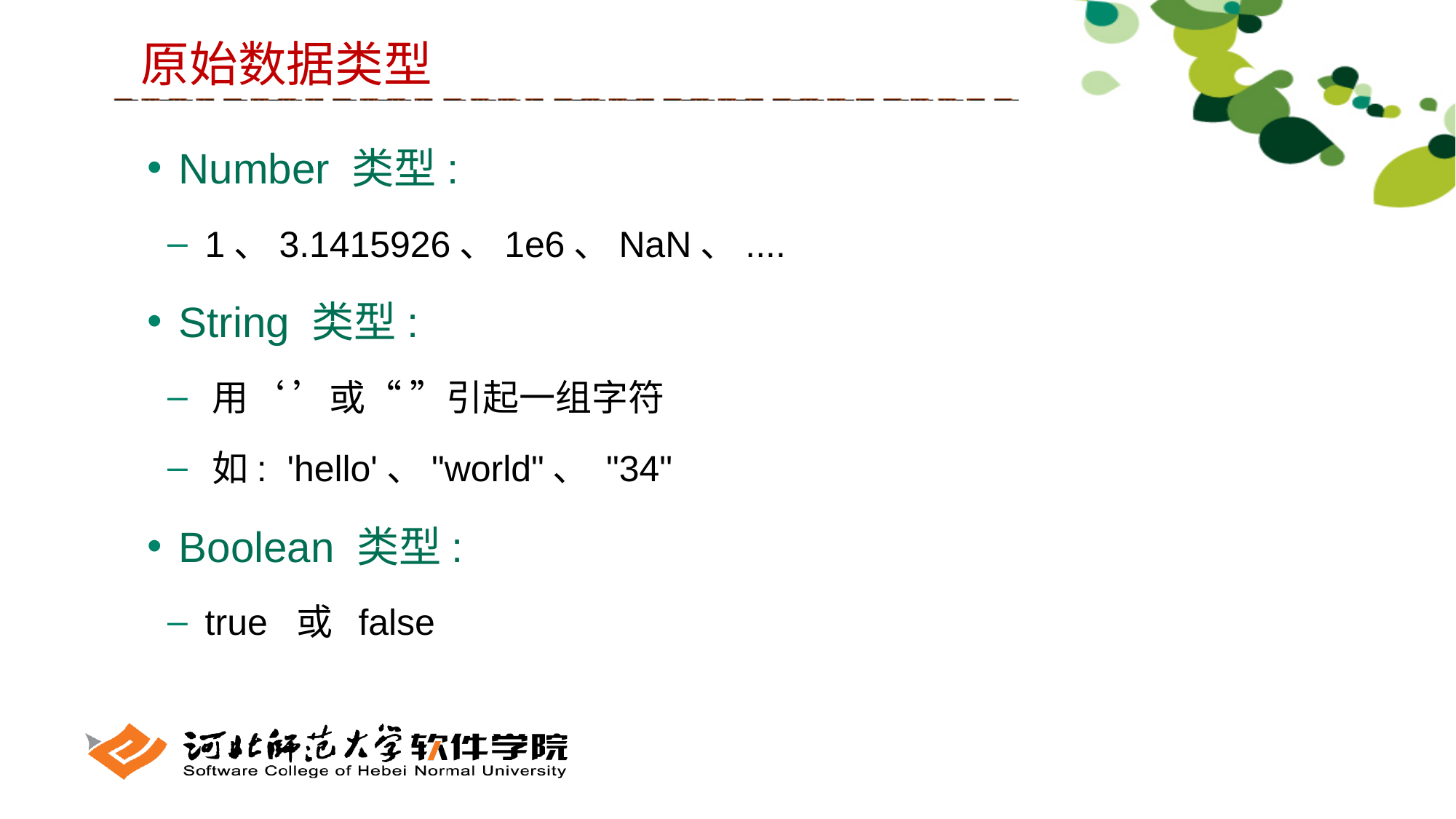

原始数据类型
 Number 类型:
 1、3.1415926、1e6、NaN、....
 String 类型:
 用‘ ’或“ ”引起一组字符
 如:  'hello'、"world"、 "34"
 Boolean 类型:
 true  或  false